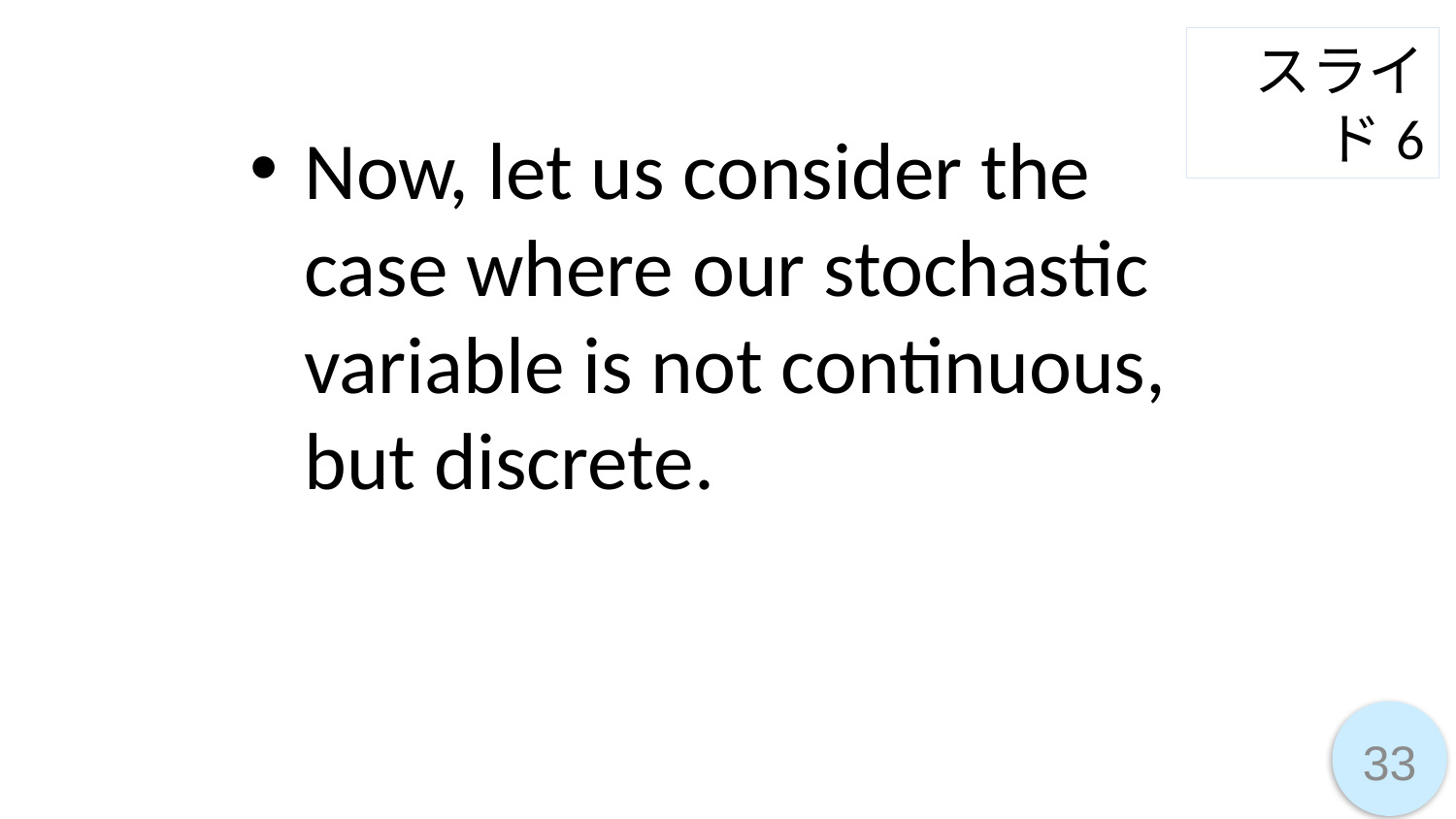

スライド6
Now, let us consider the case where our stochastic variable is not continuous, but discrete.
33